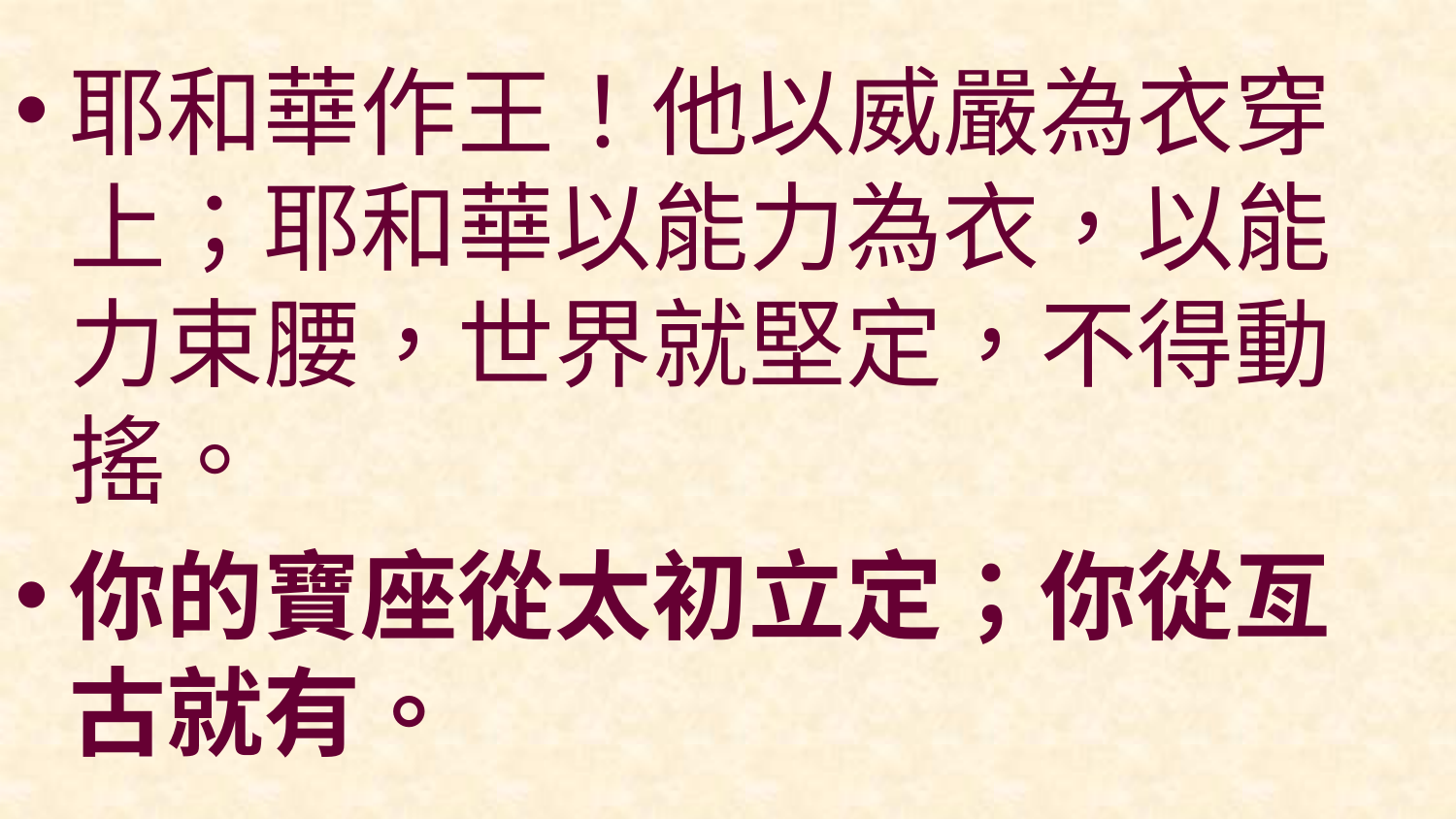

耶和華作王！他以威嚴為衣穿上；耶和華以能力為衣，以能力束腰，世界就堅定，不得動搖。
你的寶座從太初立定；你從亙古就有。